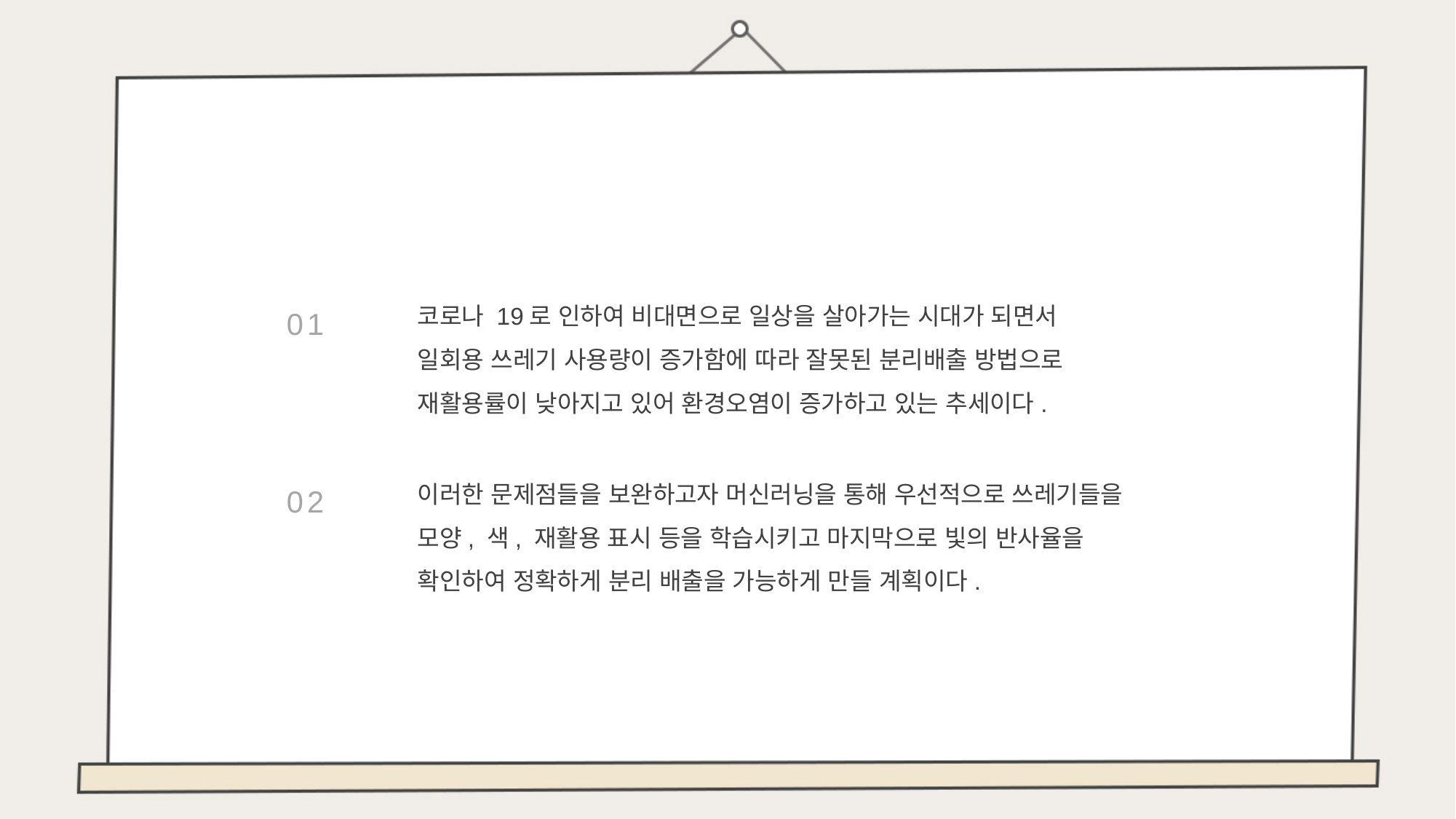

0 1
코로나 19로 인하여 비대면으로 일상을 살아가는 시대가 되면서
일회용 쓰레기 사용량이 증가함에 따라 잘못된 분리배출 방법으로
재활용률이 낮아지고 있어 환경오염이 증가하고 있는 추세이다.
0 2
이러한 문제점들을 보완하고자 머신러닝을 통해 우선적으로 쓰레기들을
모양, 색, 재활용 표시 등을 학습시키고 마지막으로 빛의 반사율을 확인하여 정확하게 분리 배출을 가능하게 만들 계획이다.